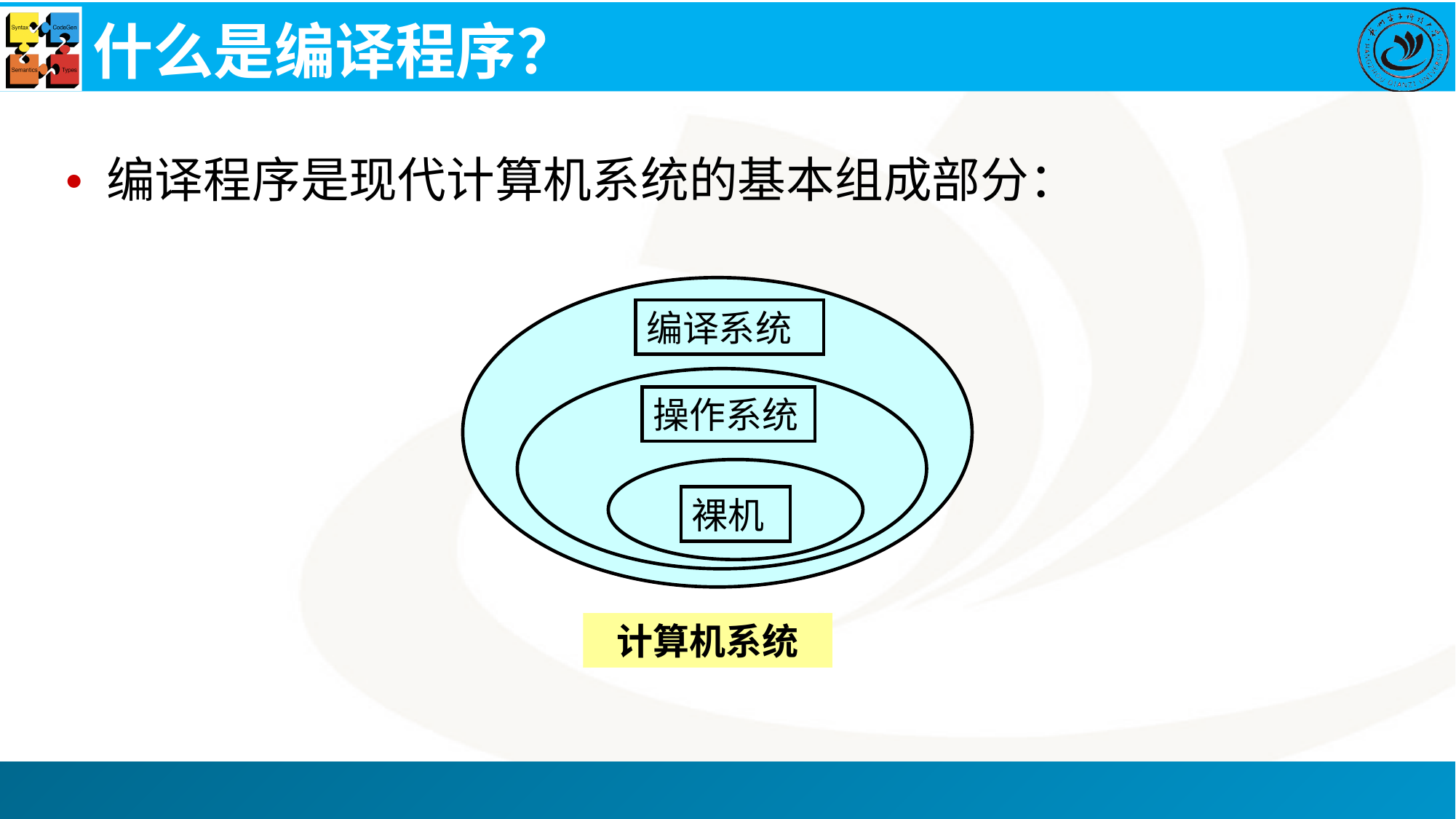

# 什么是编译程序？
编译程序是现代计算机系统的基本组成部分：

编译系统

操作系统

裸机
计算机系统
16